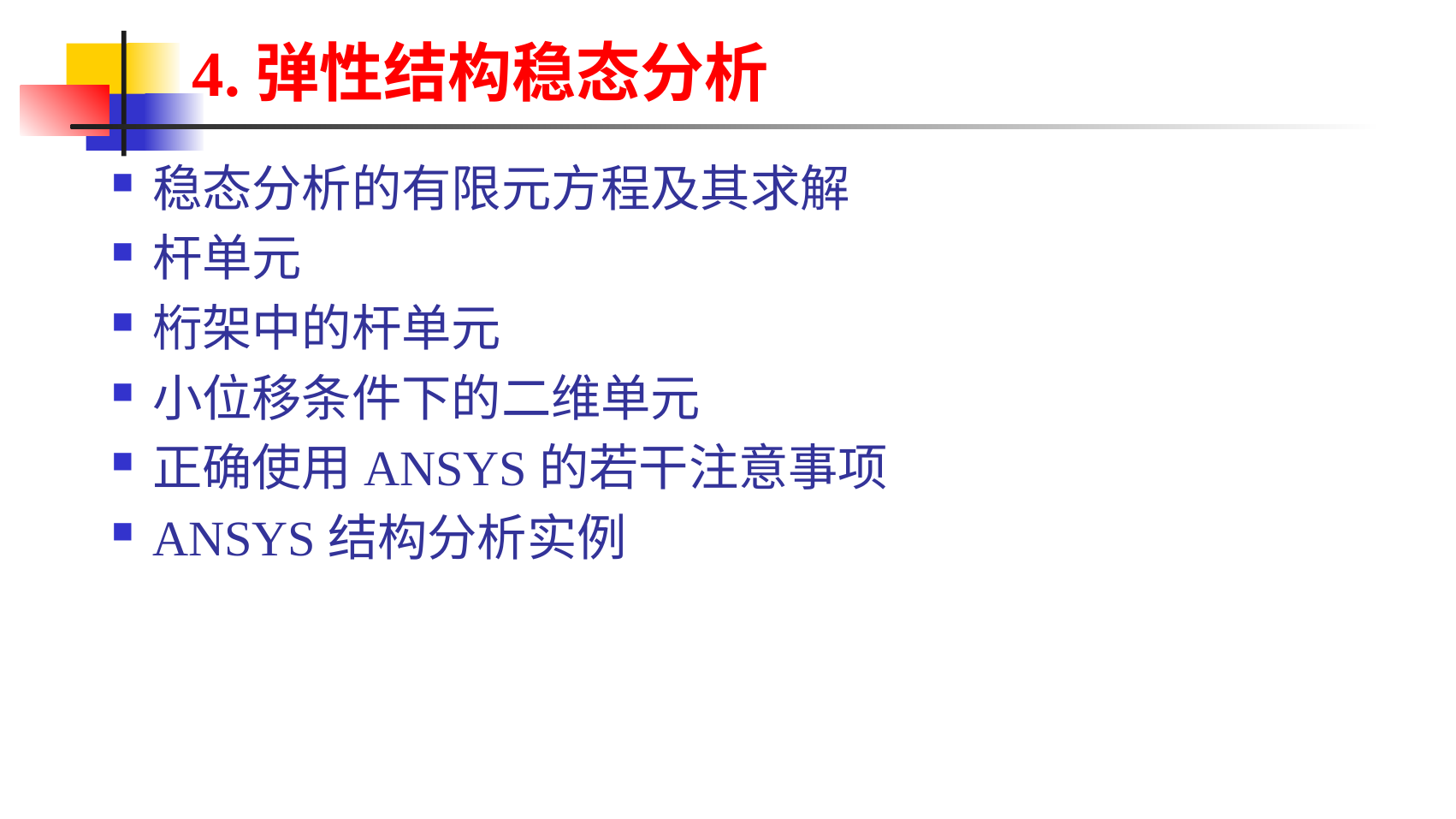

稳态分析的有限元方程及其求解
杆单元
桁架中的杆单元
小位移条件下的二维单元
正确使用ANSYS的若干注意事项
ANSYS结构分析实例
4.弹性结构稳态分析